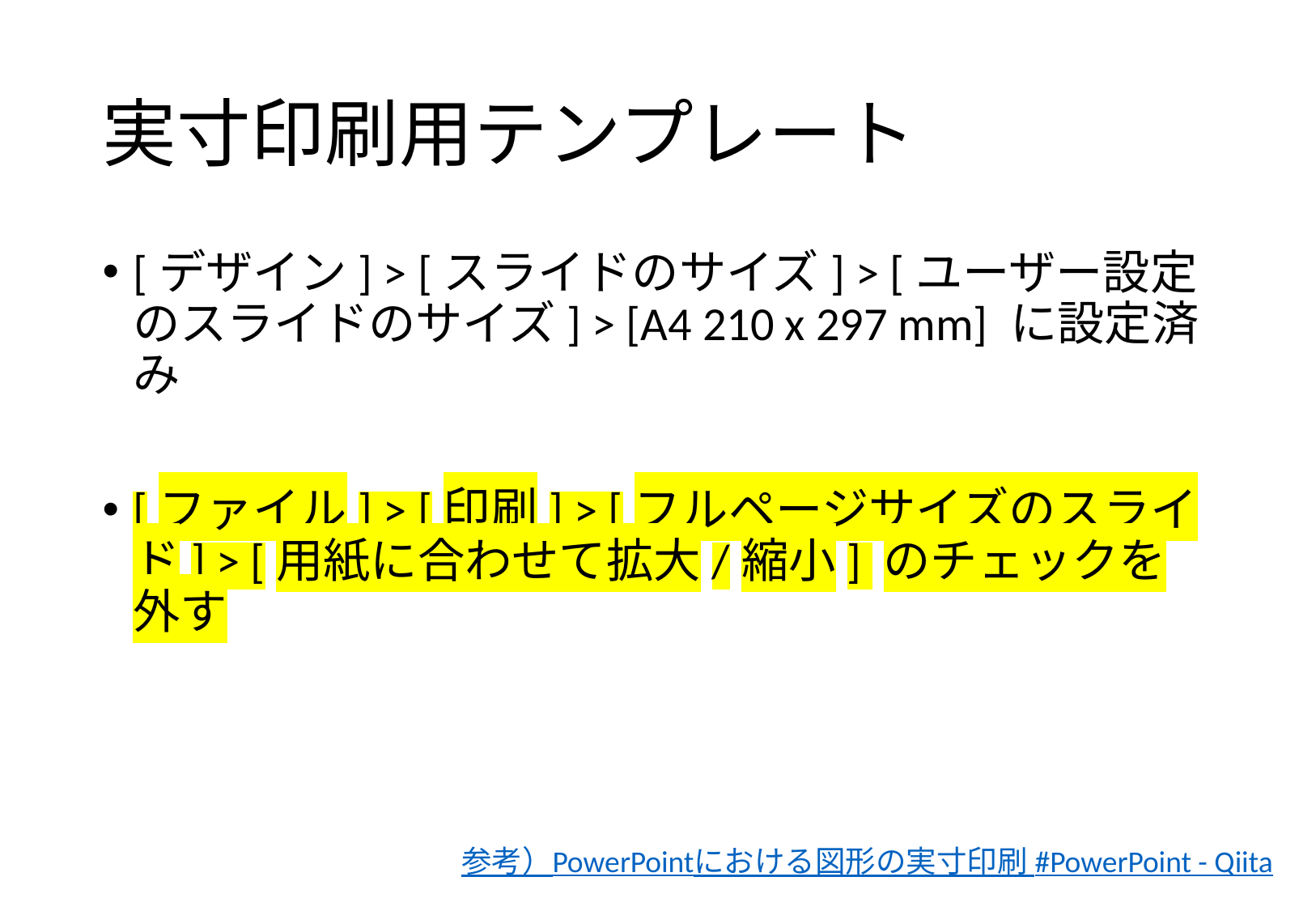

# 実寸印刷用テンプレート
[デザイン] > [スライドのサイズ] > [ユーザー設定のスライドのサイズ] > [A4 210 x 297 mm] に設定済み

[ファイル] > [印刷] > [フルページサイズのスライド] > [用紙に合わせて拡大/縮小] のチェックを外す
参考）PowerPointにおける図形の実寸印刷 #PowerPoint - Qiita